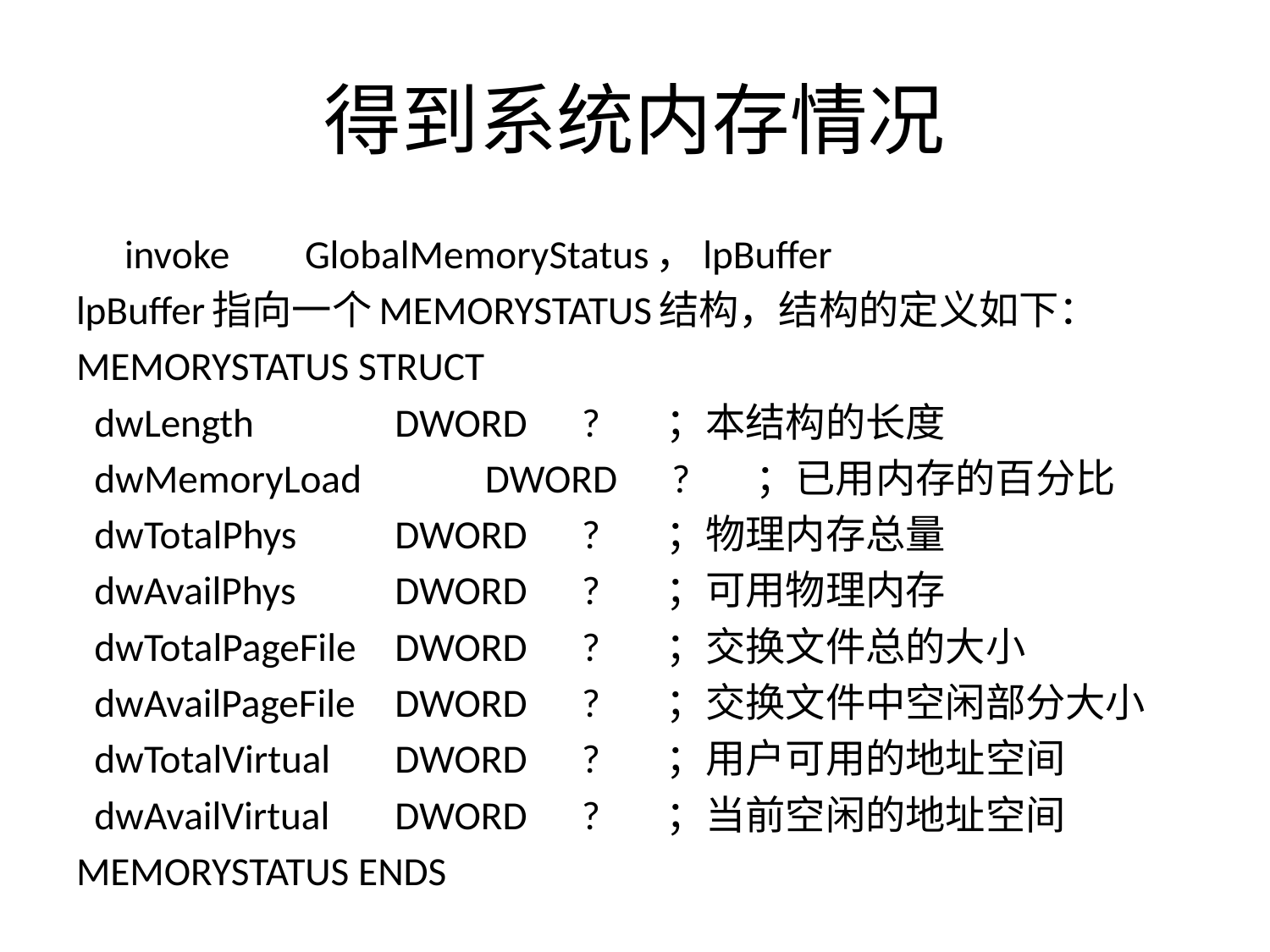

# 得到系统内存情况
	invoke	GlobalMemoryStatus，lpBuffer
lpBuffer指向一个MEMORYSTATUS结构，结构的定义如下：
MEMORYSTATUS STRUCT
  dwLength          	DWORD      ?		；本结构的长度
  dwMemoryLoad      	DWORD      ?		；已用内存的百分比
  dwTotalPhys       	DWORD      ?		；物理内存总量
  dwAvailPhys       	DWORD      ?		；可用物理内存
  dwTotalPageFile   	DWORD      ?		；交换文件总的大小
  dwAvailPageFile   	DWORD      ?		；交换文件中空闲部分大小
  dwTotalVirtual    	DWORD      ?		；用户可用的地址空间
  dwAvailVirtual    	DWORD      ?		；当前空闲的地址空间
MEMORYSTATUS ENDS